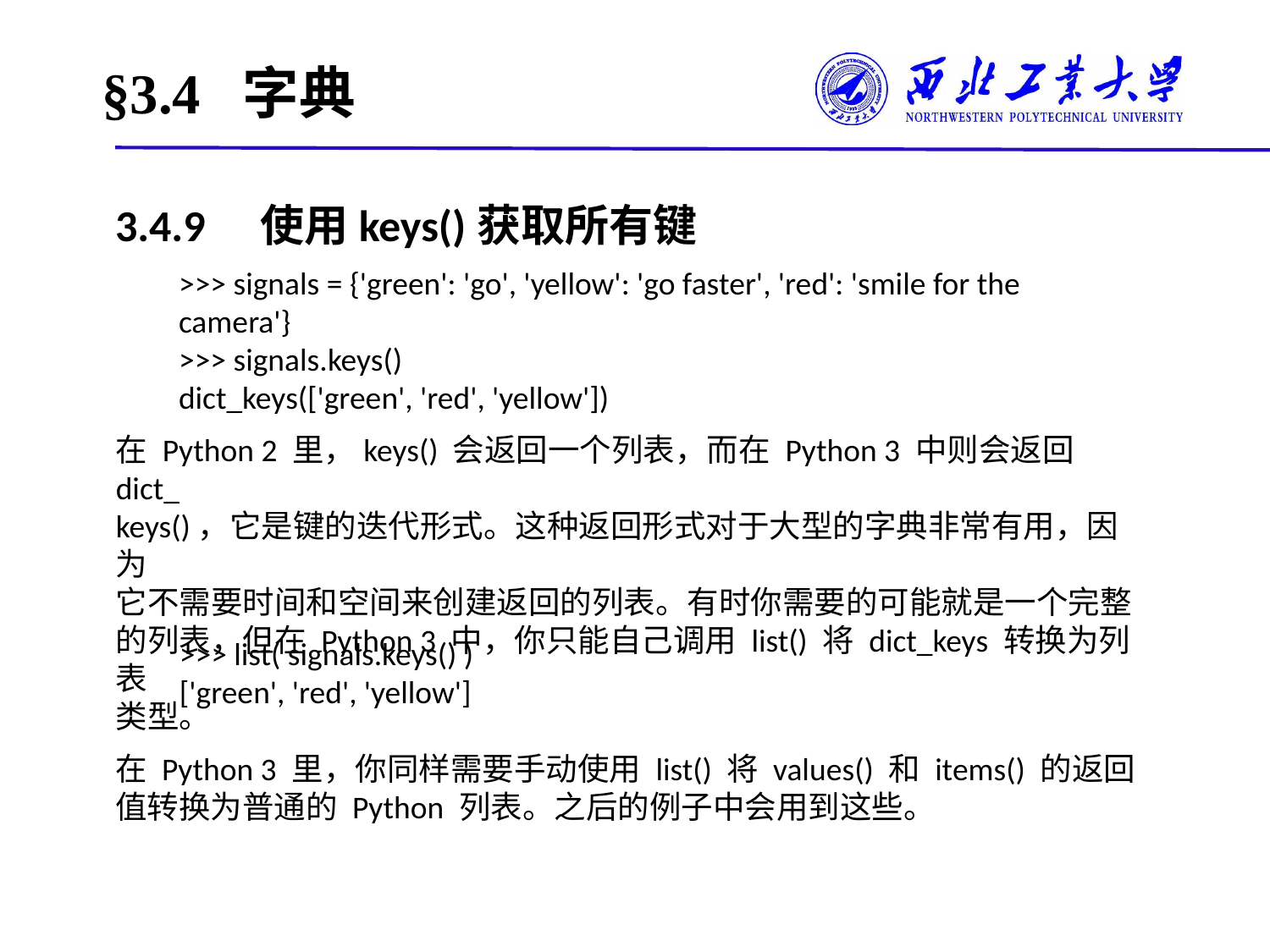

# §3.4  字典
3.4.9　使用keys()获取所有键

>>> signals = {'green': 'go', 'yellow': 'go faster', 'red': 'smile for the camera'}
>>> signals.keys()
dict_keys(['green', 'red', 'yellow'])
在 Python 2 里，keys() 会返回一个列表，而在 Python 3 中则会返回 dict_
keys()，它是键的迭代形式。这种返回形式对于大型的字典非常有用，因为
它不需要时间和空间来创建返回的列表。有时你需要的可能就是一个完整的列表，但在 Python 3 中，你只能自己调用 list() 将 dict_keys 转换为列表
类型。

>>> list( signals.keys() )
['green', 'red', 'yellow']

在 Python 3 里，你同样需要手动使用 list() 将 values() 和 items() 的返回
值转换为普通的 Python 列表。之后的例子中会用到这些。